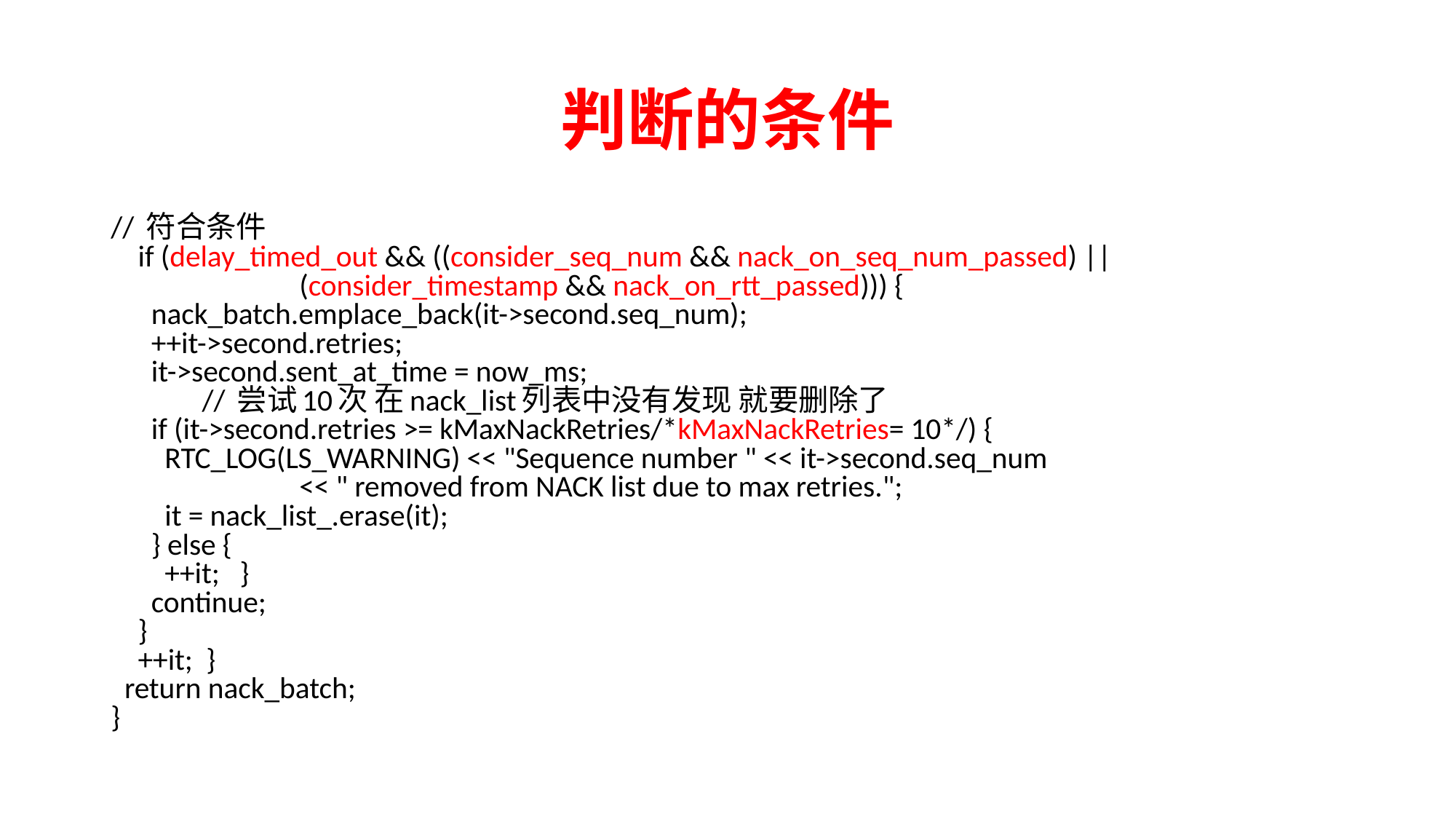

# 判断的条件
// 符合条件
    if (delay_timed_out && ((consider_seq_num && nack_on_seq_num_passed) ||
                            (consider_timestamp && nack_on_rtt_passed))) {
      nack_batch.emplace_back(it->second.seq_num);
      ++it->second.retries;
      it->second.sent_at_time = now_ms;
	  // 尝试10次 在nack_list列表中没有发现 就要删除了
      if (it->second.retries >= kMaxNackRetries/*kMaxNackRetries= 10*/) {
        RTC_LOG(LS_WARNING) << "Sequence number " << it->second.seq_num
                            << " removed from NACK list due to max retries.";
        it = nack_list_.erase(it);
      } else {
        ++it;   }
      continue;
    }
    ++it;  }
  return nack_batch;
}